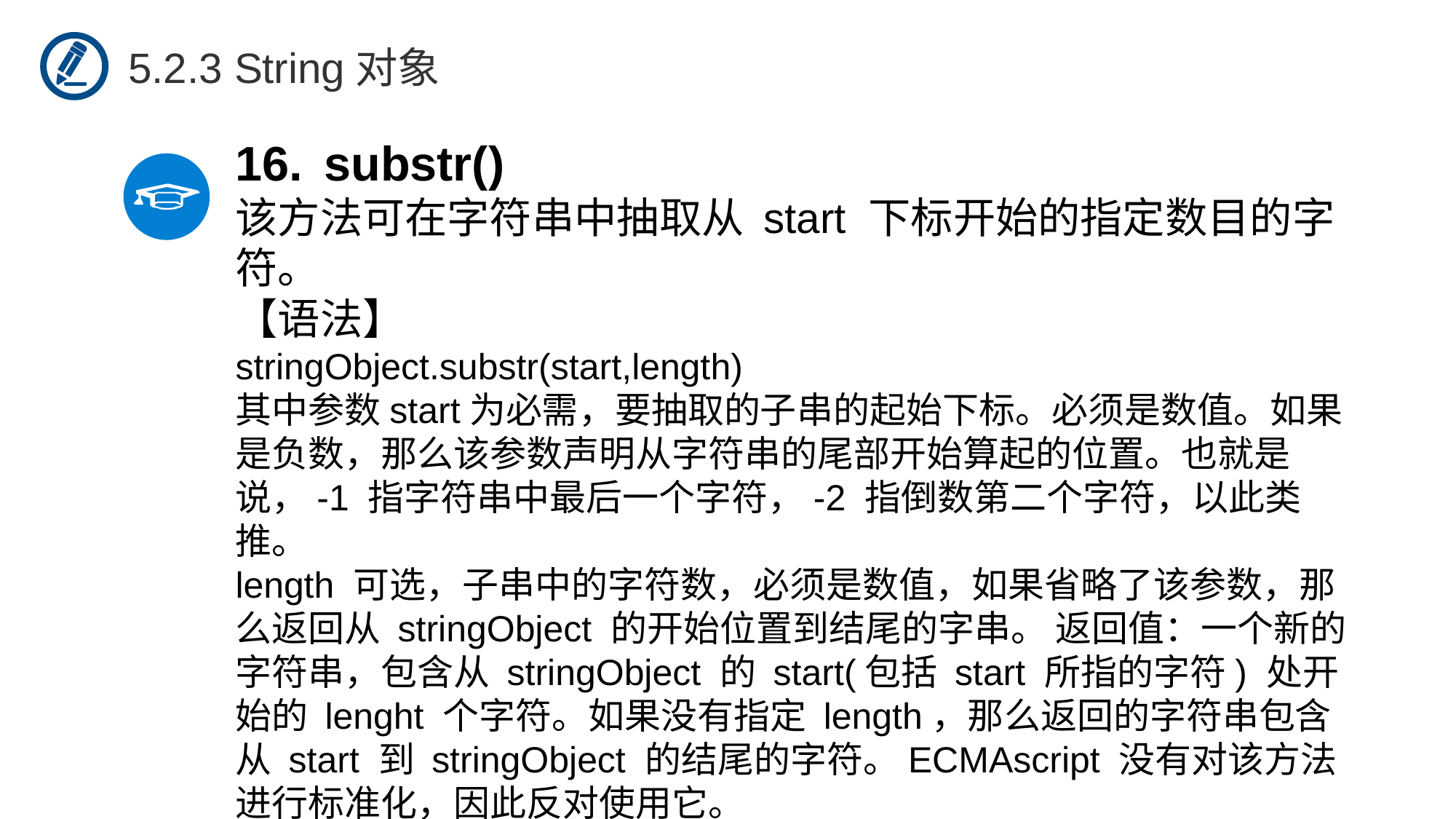

5.2.3 String对象
substr()
该方法可在字符串中抽取从 start 下标开始的指定数目的字符。
【语法】
stringObject.substr(start,length)
其中参数start为必需，要抽取的子串的起始下标。必须是数值。如果是负数，那么该参数声明从字符串的尾部开始算起的位置。也就是说，-1 指字符串中最后一个字符，-2 指倒数第二个字符，以此类推。
length 可选，子串中的字符数，必须是数值，如果省略了该参数，那么返回从 stringObject 的开始位置到结尾的字串。 返回值：一个新的字符串，包含从 stringObject 的 start(包括 start 所指的字符) 处开始的 lenght 个字符。如果没有指定 length，那么返回的字符串包含从 start 到 stringObject 的结尾的字符。ECMAscript 没有对该方法进行标准化，因此反对使用它。